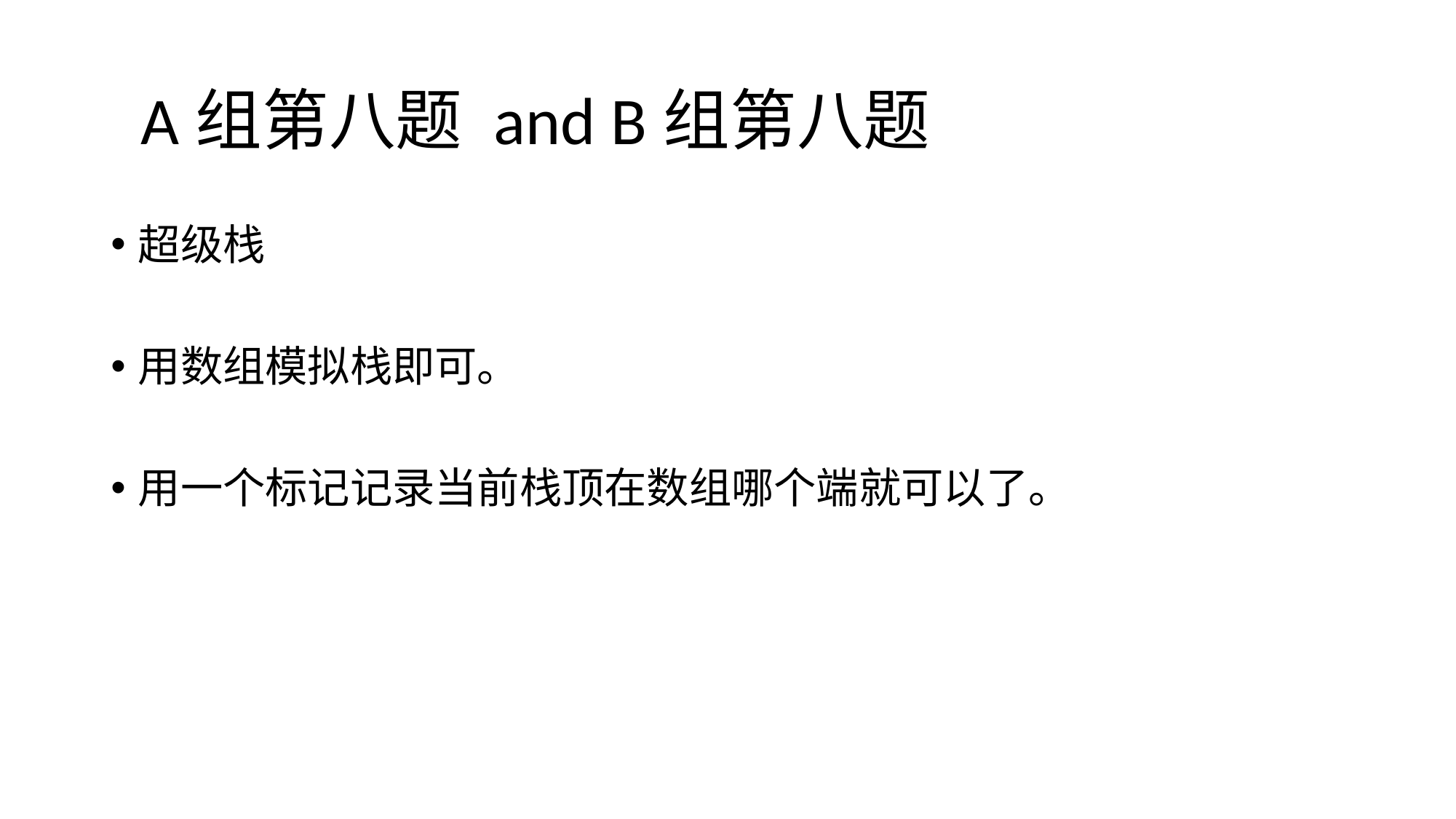

# A组第八题 and B组第八题
超级栈

用数组模拟栈即可。

用一个标记记录当前栈顶在数组哪个端就可以了。